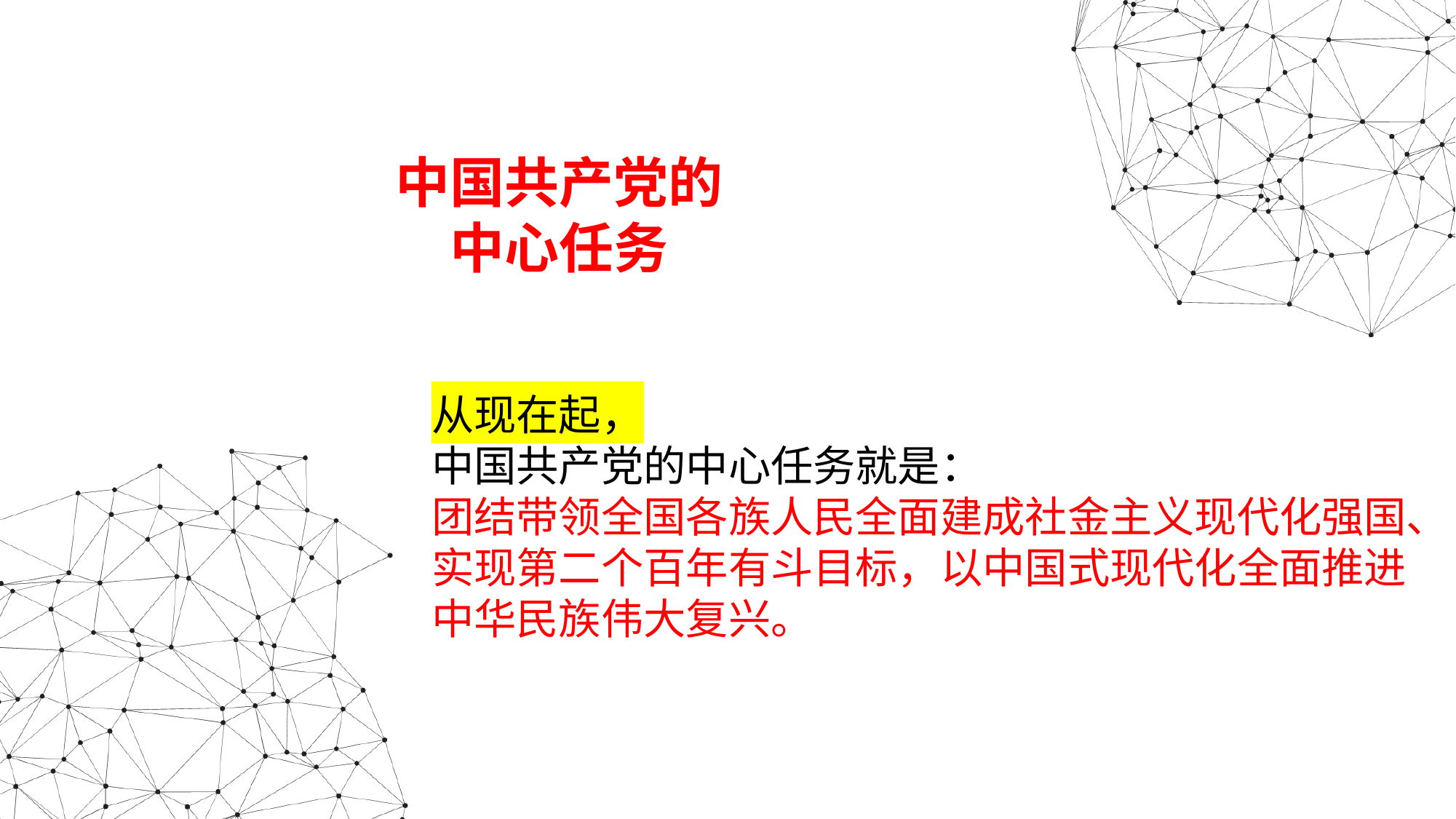

中国共产党的
中心任务

从现在起，
中国共产党的中心任务就是：
团结带领全国各族人民全面建成社金主义现代化强国、实现第二个百年有斗目标，以中国式现代化全面推进中华民族伟大复兴。